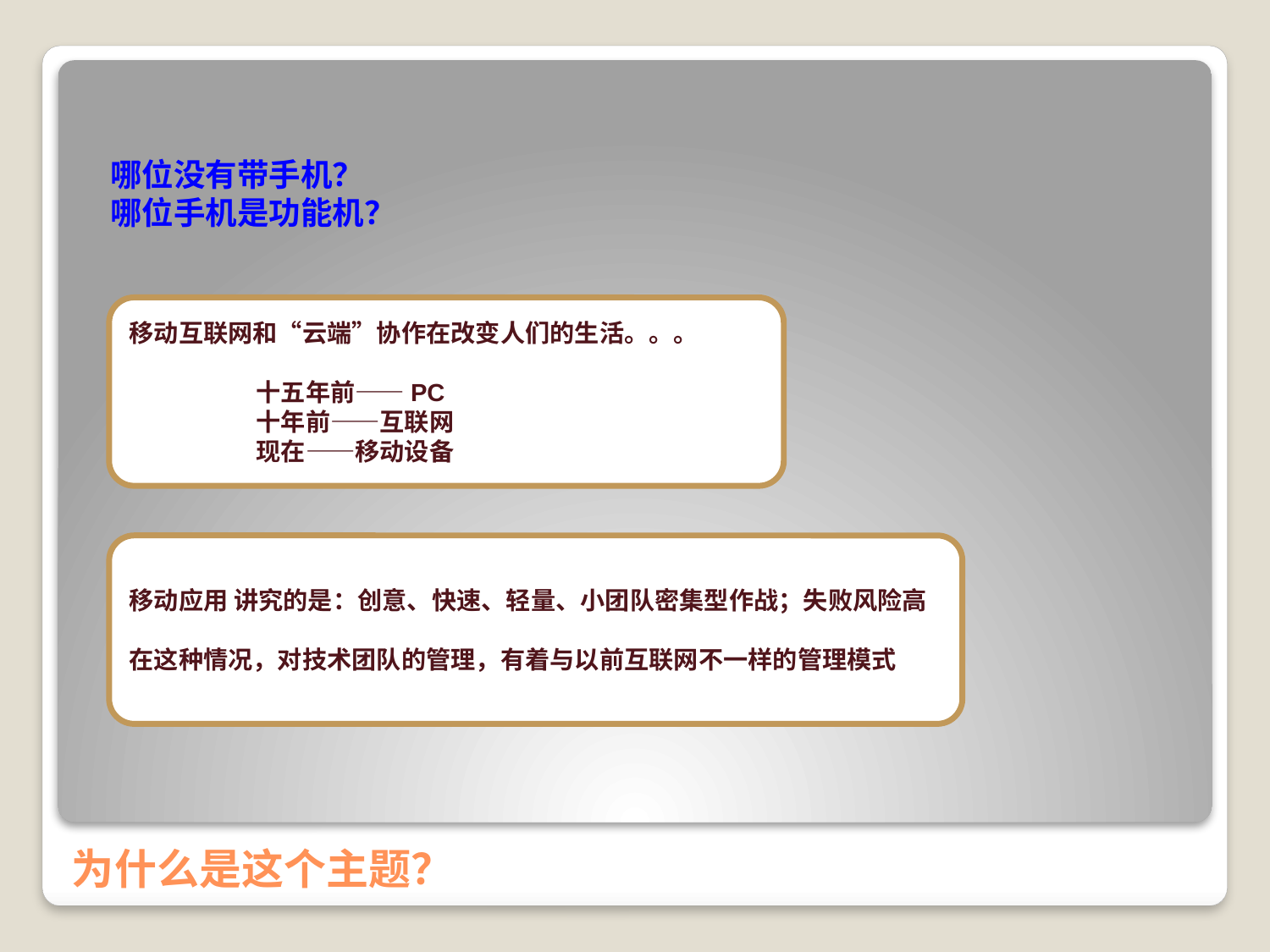

哪位没有带手机？
哪位手机是功能机？
移动互联网和“云端”协作在改变人们的生活。。。

	十五年前——PC
	十年前——互联网
	现在——移动设备
移动应用 讲究的是：创意、快速、轻量、小团队密集型作战；失败风险高

在这种情况，对技术团队的管理，有着与以前互联网不一样的管理模式
# 为什么是这个主题？